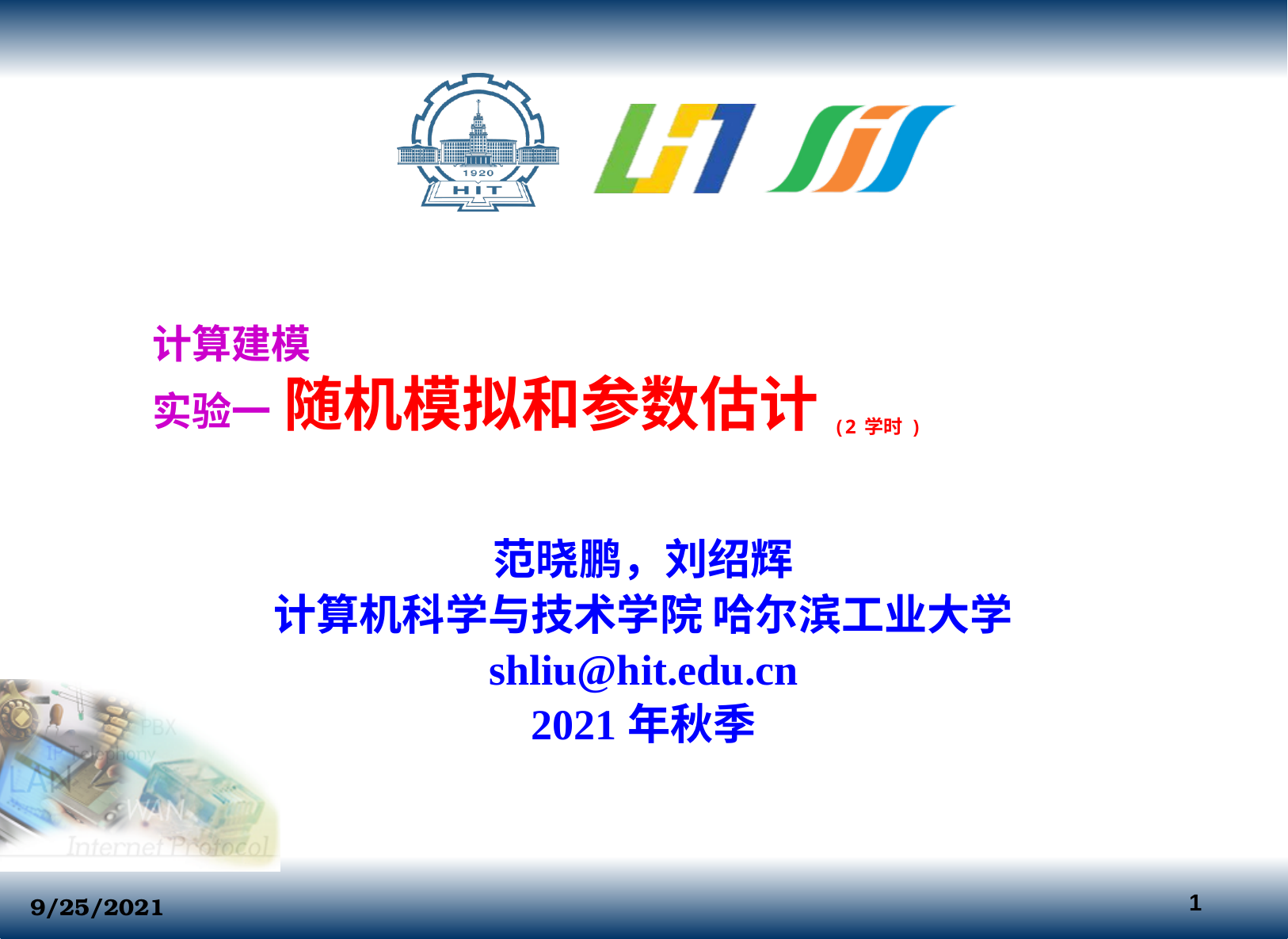

计算建模
实验一 随机模拟和参数估计(2学时)
范晓鹏，刘绍辉
计算机科学与技术学院 哈尔滨工业大学
shliu@hit.edu.cn
2021年秋季